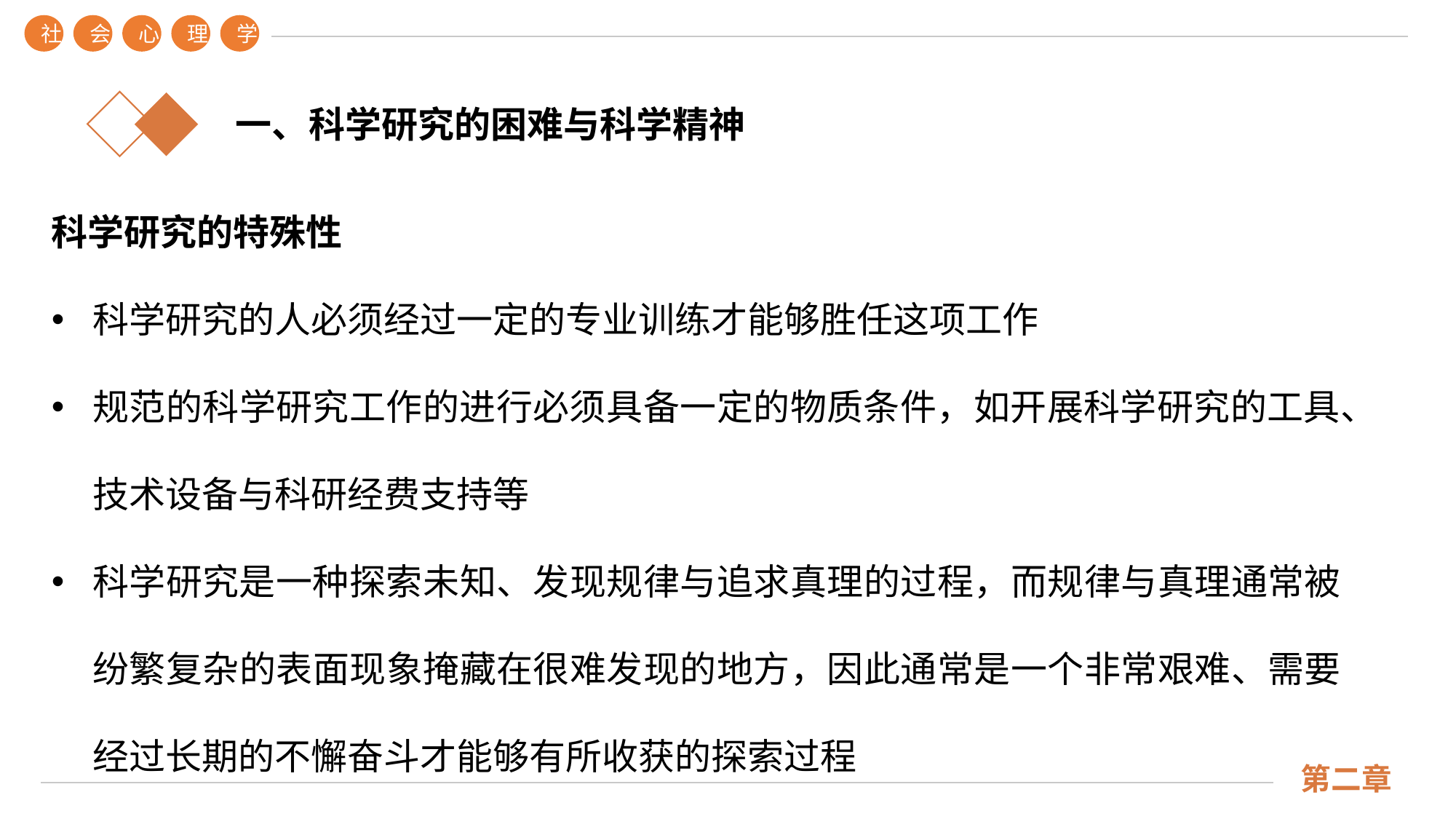

社
会
心
理
学
第二章

一、科学研究的困难与科学精神
科学研究的特殊性
科学研究的人必须经过一定的专业训练才能够胜任这项工作
规范的科学研究工作的进行必须具备一定的物质条件，如开展科学研究的工具、技术设备与科研经费支持等
科学研究是一种探索未知、发现规律与追求真理的过程，而规律与真理通常被纷繁复杂的表面现象掩藏在很难发现的地方，因此通常是一个非常艰难、需要经过长期的不懈奋斗才能够有所收获的探索过程